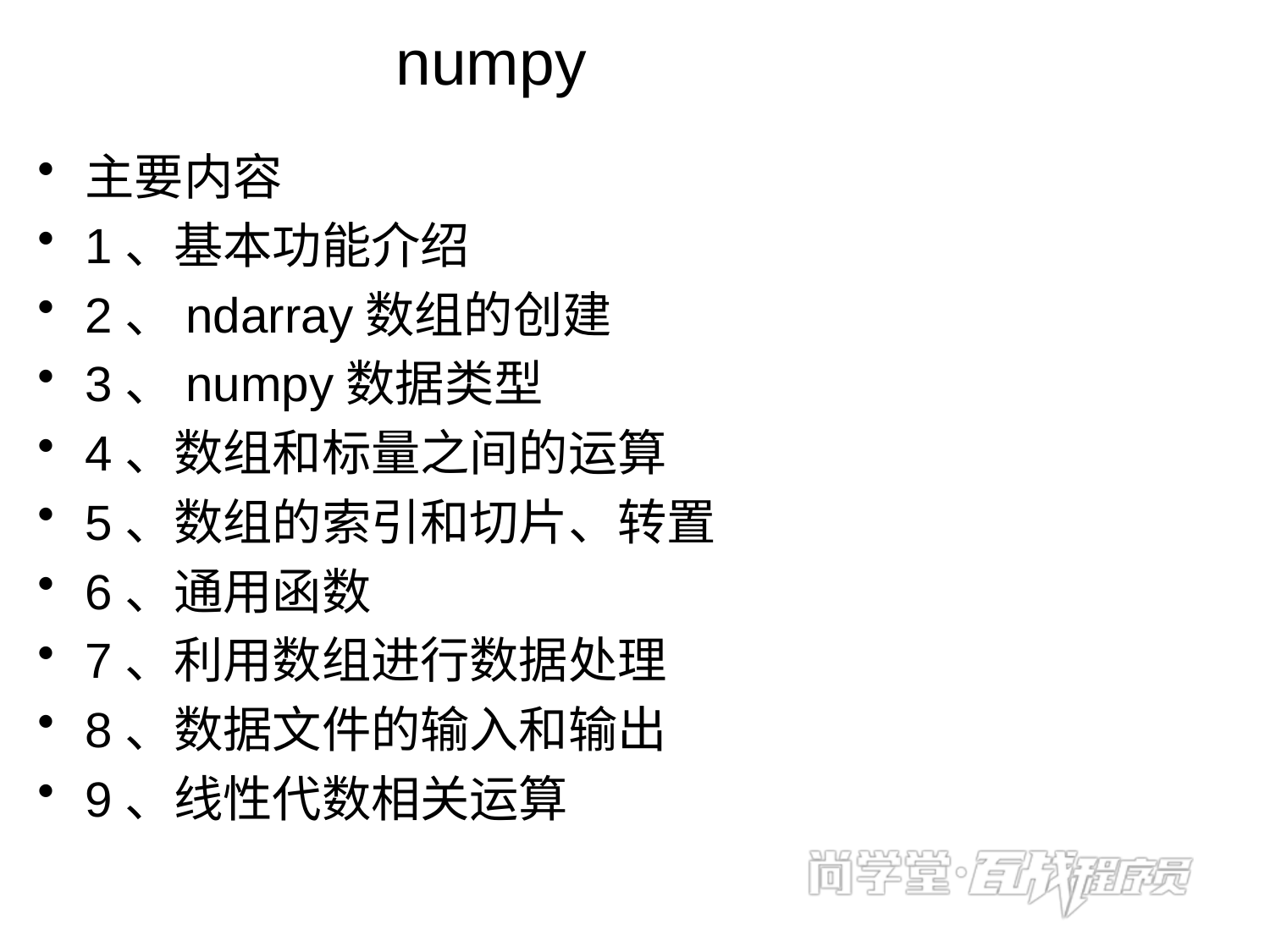

# numpy
主要内容
1、基本功能介绍
2、ndarray数组的创建
3、numpy数据类型
4、数组和标量之间的运算
5、数组的索引和切片、转置
6、通用函数
7、利用数组进行数据处理
8、数据文件的输入和输出
9、线性代数相关运算